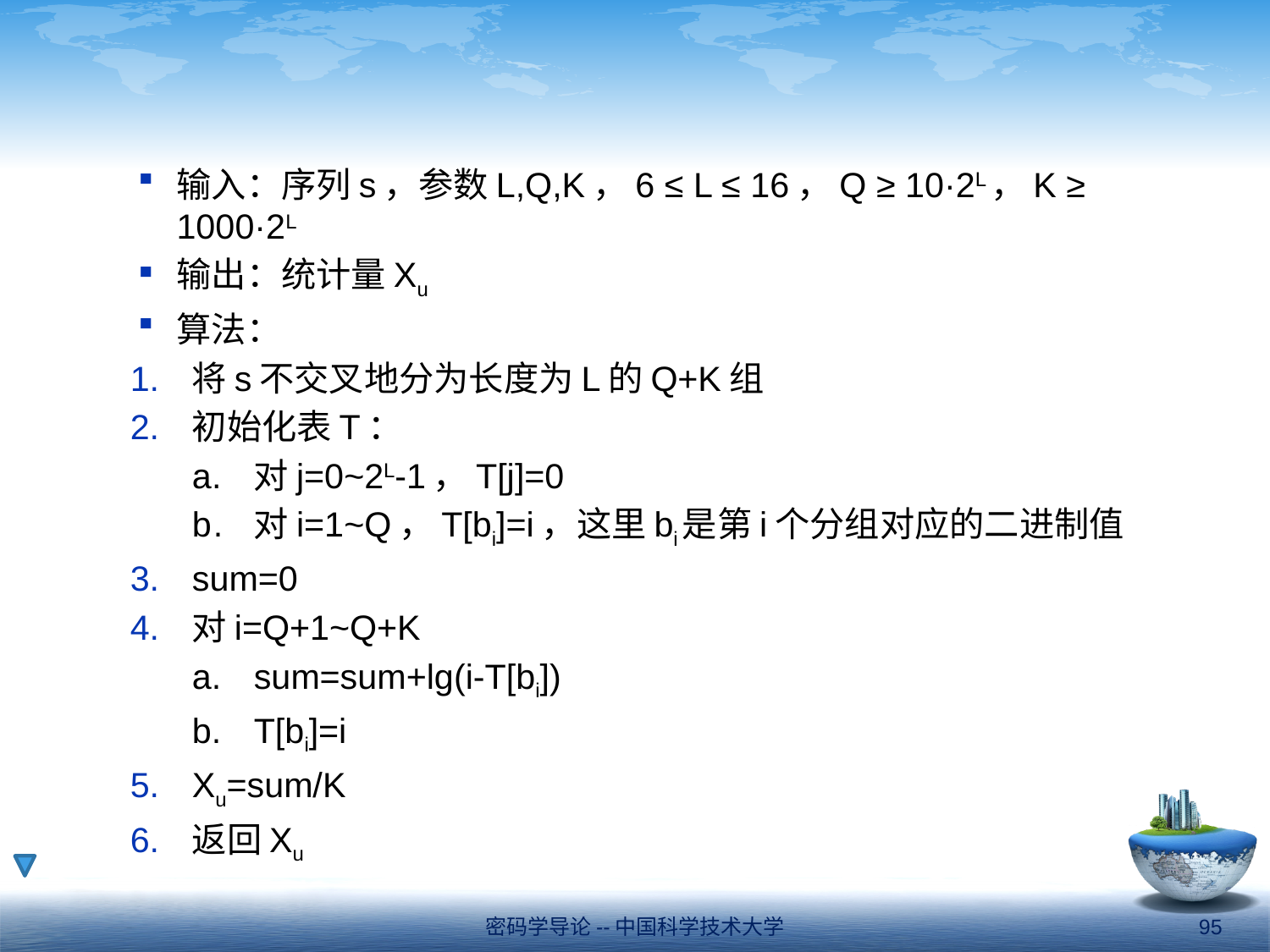

#
输入：序列s，参数L,Q,K，6 ≤ L ≤ 16，Q ≥ 10·2L，K ≥ 1000·2L
输出：统计量Xu
算法：
将s不交叉地分为长度为L的Q+K组
初始化表T：
对j=0~2L-1，T[j]=0
对i=1~Q，T[bi]=i，这里bi是第i个分组对应的二进制值
sum=0
对i=Q+1~Q+K
sum=sum+lg(i-T[bi])
T[bi]=i
Xu=sum/K
返回Xu

密码学导论--中国科学技术大学
95